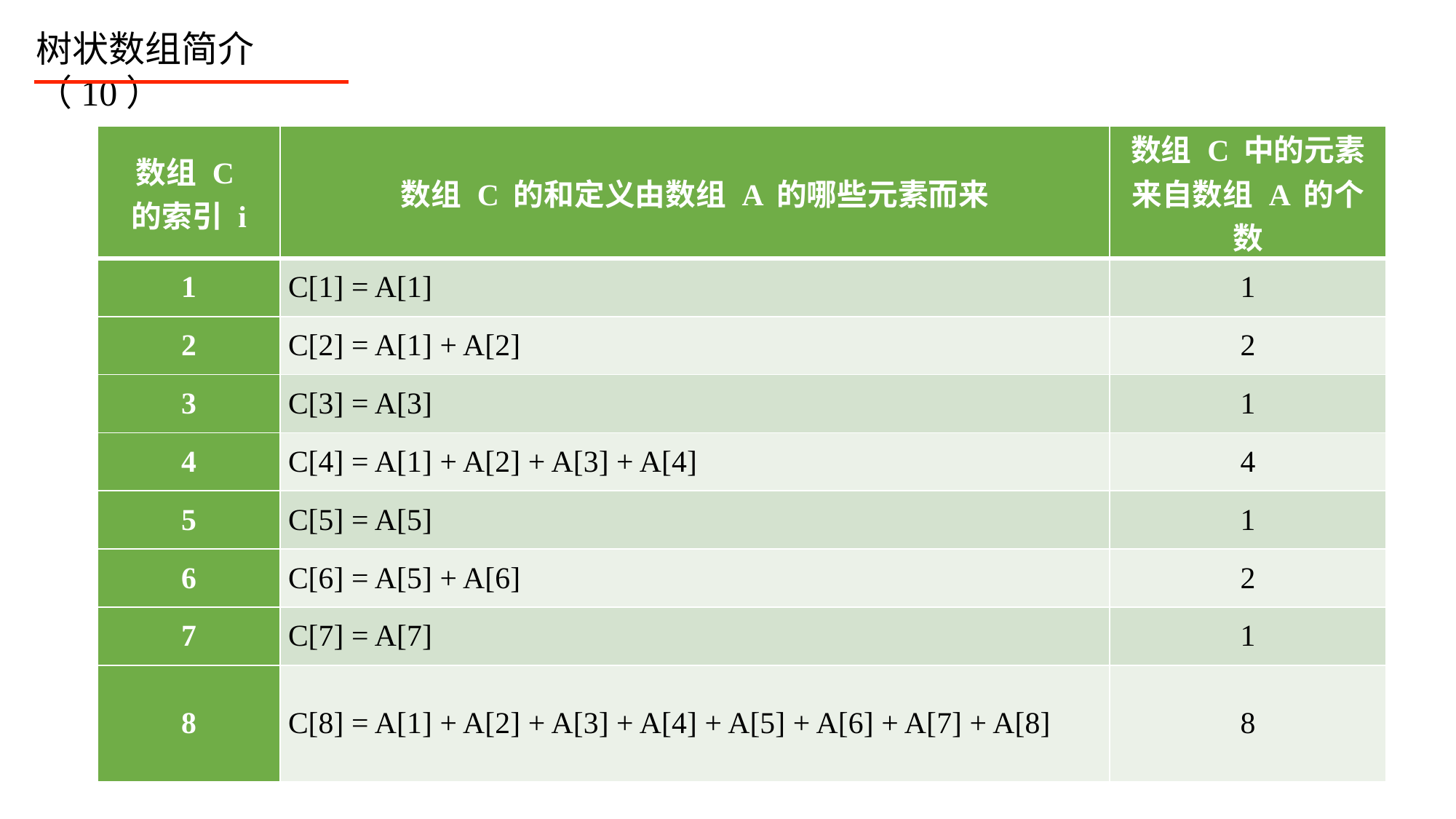

树状数组简介（10）
| 数组 C 的索引 i | 数组 C 的和定义由数组 A 的哪些元素而来 | 数组 C 中的元素 来自数组 A 的个数 |
| --- | --- | --- |
| 1 | C[1] = A[1] | 1 |
| 2 | C[2] = A[1] + A[2] | 2 |
| 3 | C[3] = A[3] | 1 |
| 4 | C[4] = A[1] + A[2] + A[3] + A[4] | 4 |
| 5 | C[5] = A[5] | 1 |
| 6 | C[6] = A[5] + A[6] | 2 |
| 7 | C[7] = A[7] | 1 |
| 8 | C[8] = A[1] + A[2] + A[3] + A[4] + A[5] + A[6] + A[7] + A[8] | 8 |